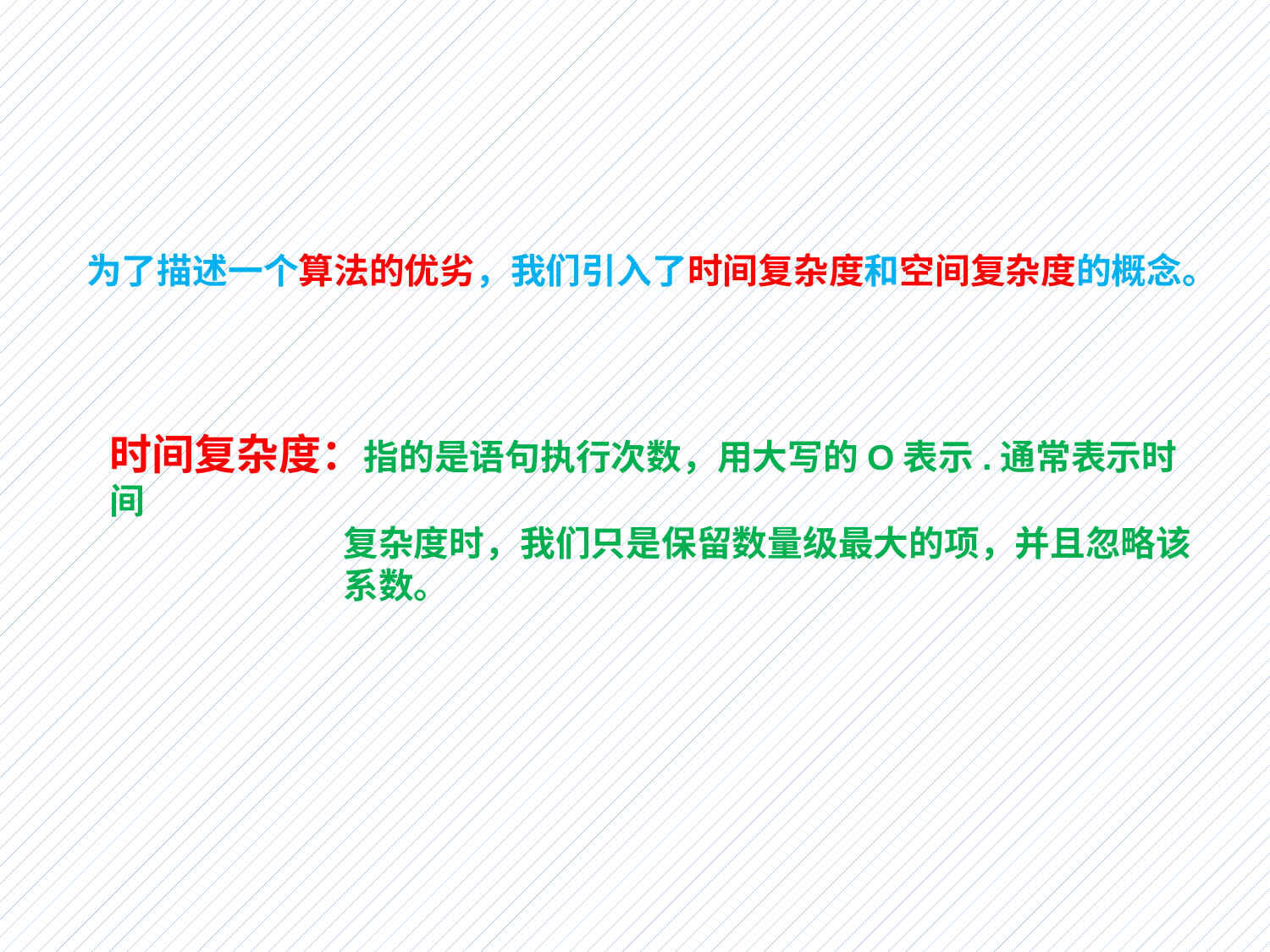

为了描述一个算法的优劣，我们引入了时间复杂度和空间复杂度的概念。
时间复杂度：指的是语句执行次数，用大写的O表示.通常表示时间
                            复杂度时，我们只是保留数量级最大的项，并且忽略该
                            系数。